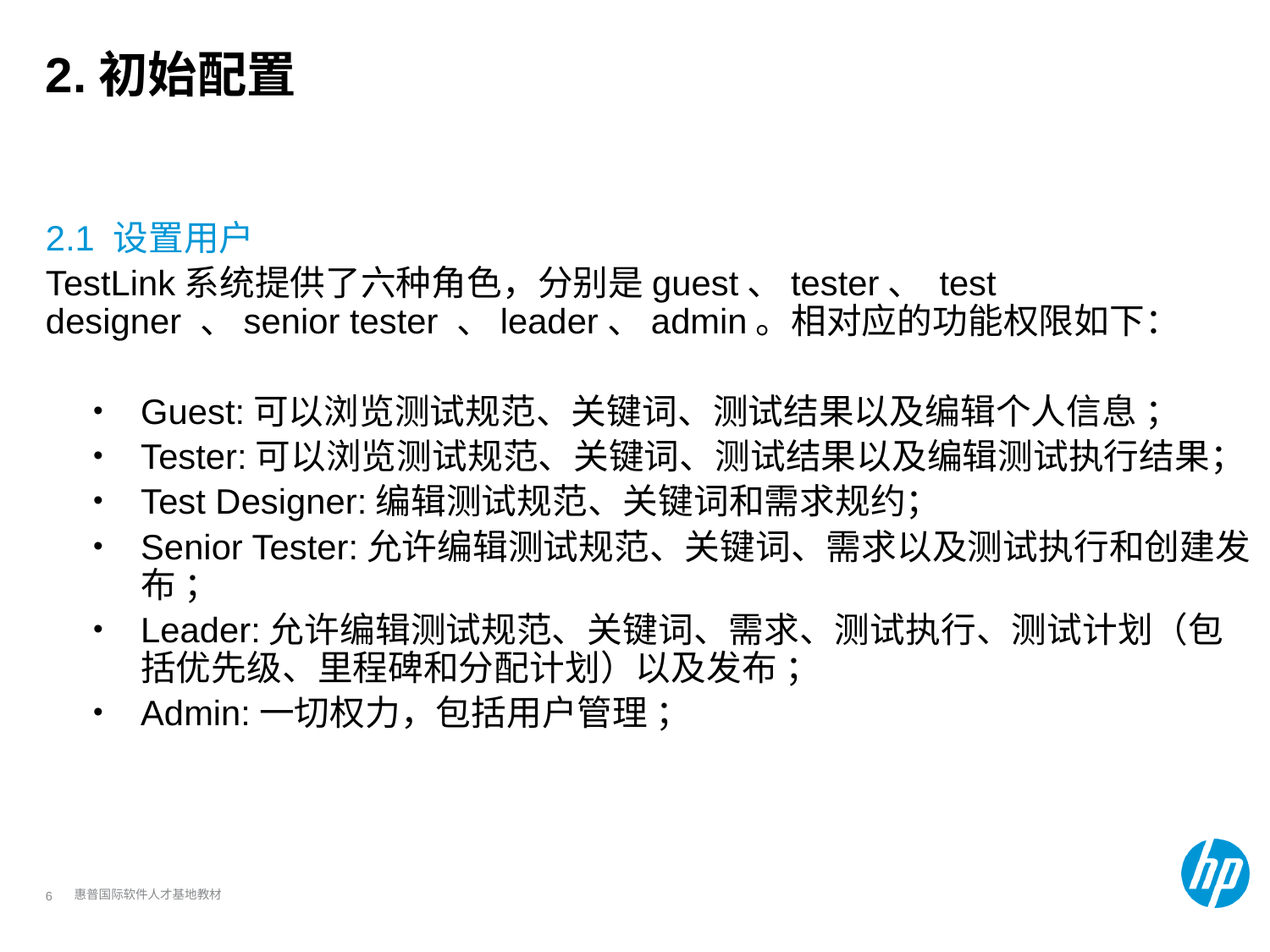

# 2.初始配置
2.1 设置用户
TestLink系统提供了六种角色，分别是guest、tester、 test designer 、senior tester 、leader、admin。相对应的功能权限如下：

Guest:可以浏览测试规范、关键词、测试结果以及编辑个人信息 ；
Tester:可以浏览测试规范、关键词、测试结果以及编辑测试执行结果；
Test Designer:编辑测试规范、关键词和需求规约；
Senior Tester:允许编辑测试规范、关键词、需求以及测试执行和创建发布 ；
Leader:允许编辑测试规范、关键词、需求、测试执行、测试计划（包括优先级、里程碑和分配计划）以及发布 ；
Admin:一切权力，包括用户管理 ；